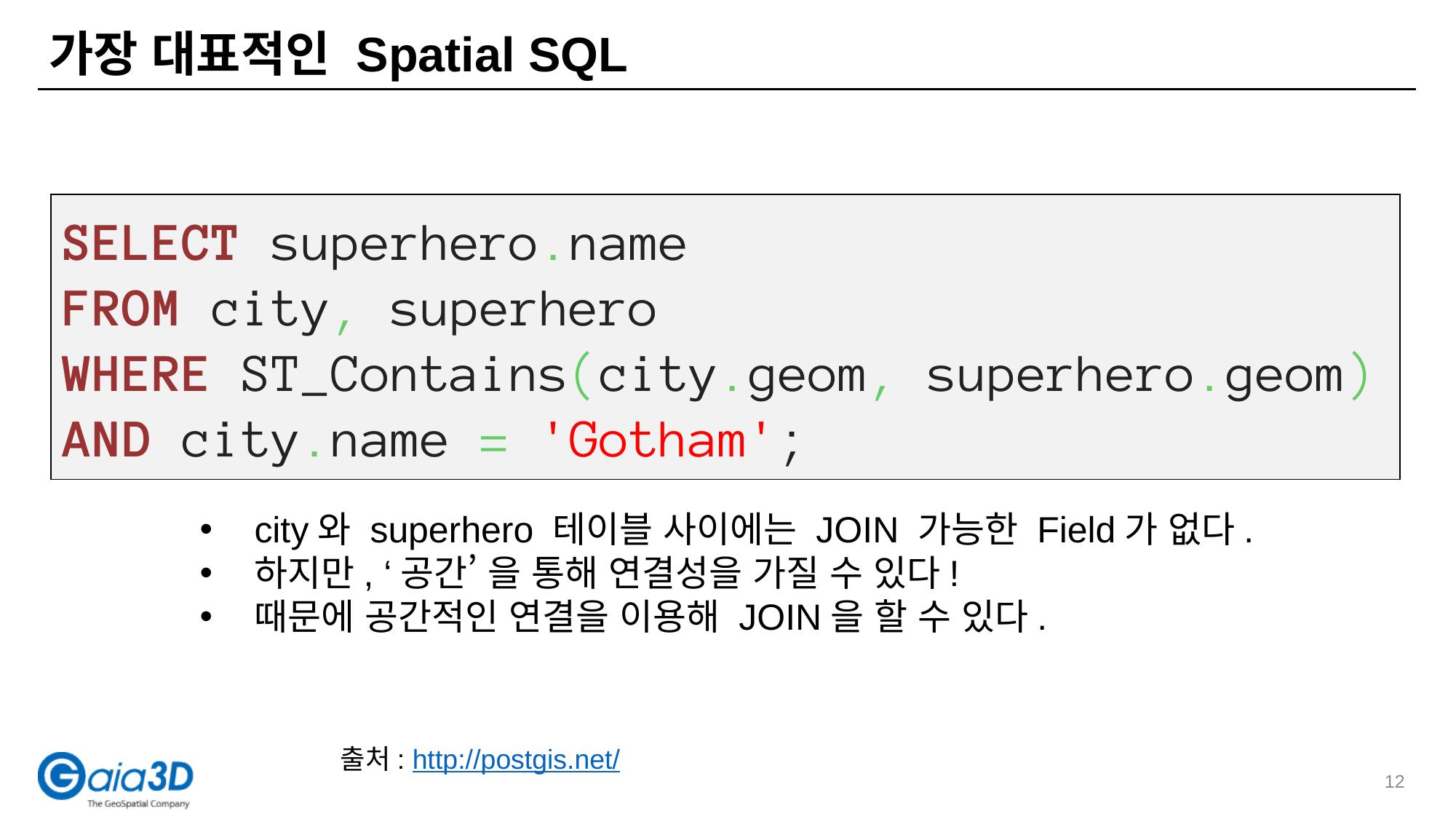

# 가장 대표적인 Spatial SQL
SELECT superhero.name
FROM city, superhero
WHERE ST_Contains(city.geom, superhero.geom)
AND city.name = 'Gotham';
city와 superhero 테이블 사이에는 JOIN 가능한 Field가 없다.
하지만, ‘공간’ 을 통해 연결성을 가질 수 있다!
때문에 공간적인 연결을 이용해 JOIN을 할 수 있다.
출처: http://postgis.net/
12